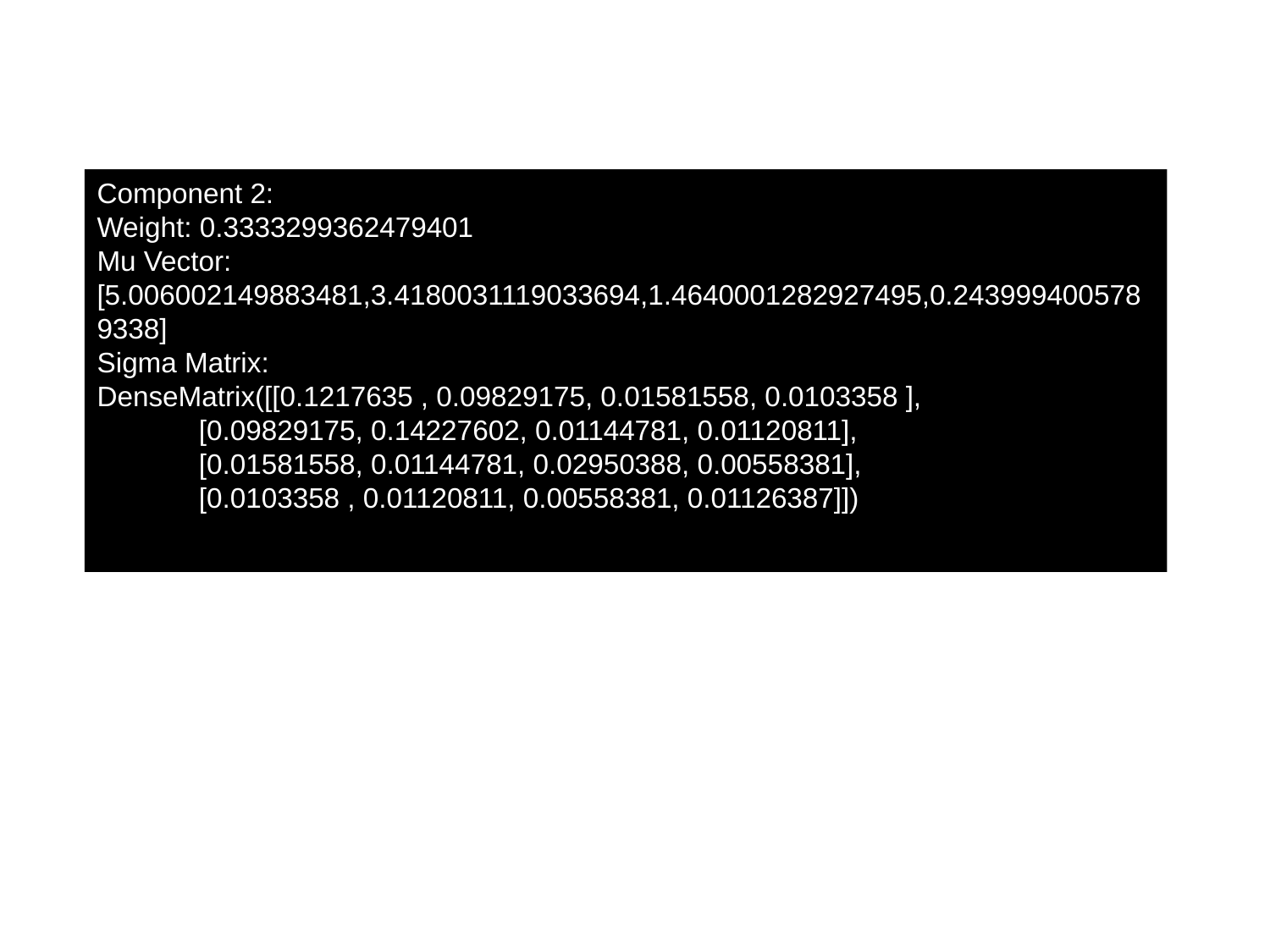

9.8.2 GMM 聚类算法
Component 2:
Weight: 0.3333299362479401
Mu Vector:
[5.006002149883481,3.4180031119033694,1.4640001282927495,0.2439994005789338]
Sigma Matrix:
DenseMatrix([[0.1217635 , 0.09829175, 0.01581558, 0.0103358 ],
             [0.09829175, 0.14227602, 0.01144781, 0.01120811],
             [0.01581558, 0.01144781, 0.02950388, 0.00558381],
             [0.0103358 , 0.01120811, 0.00558381, 0.01126387]])